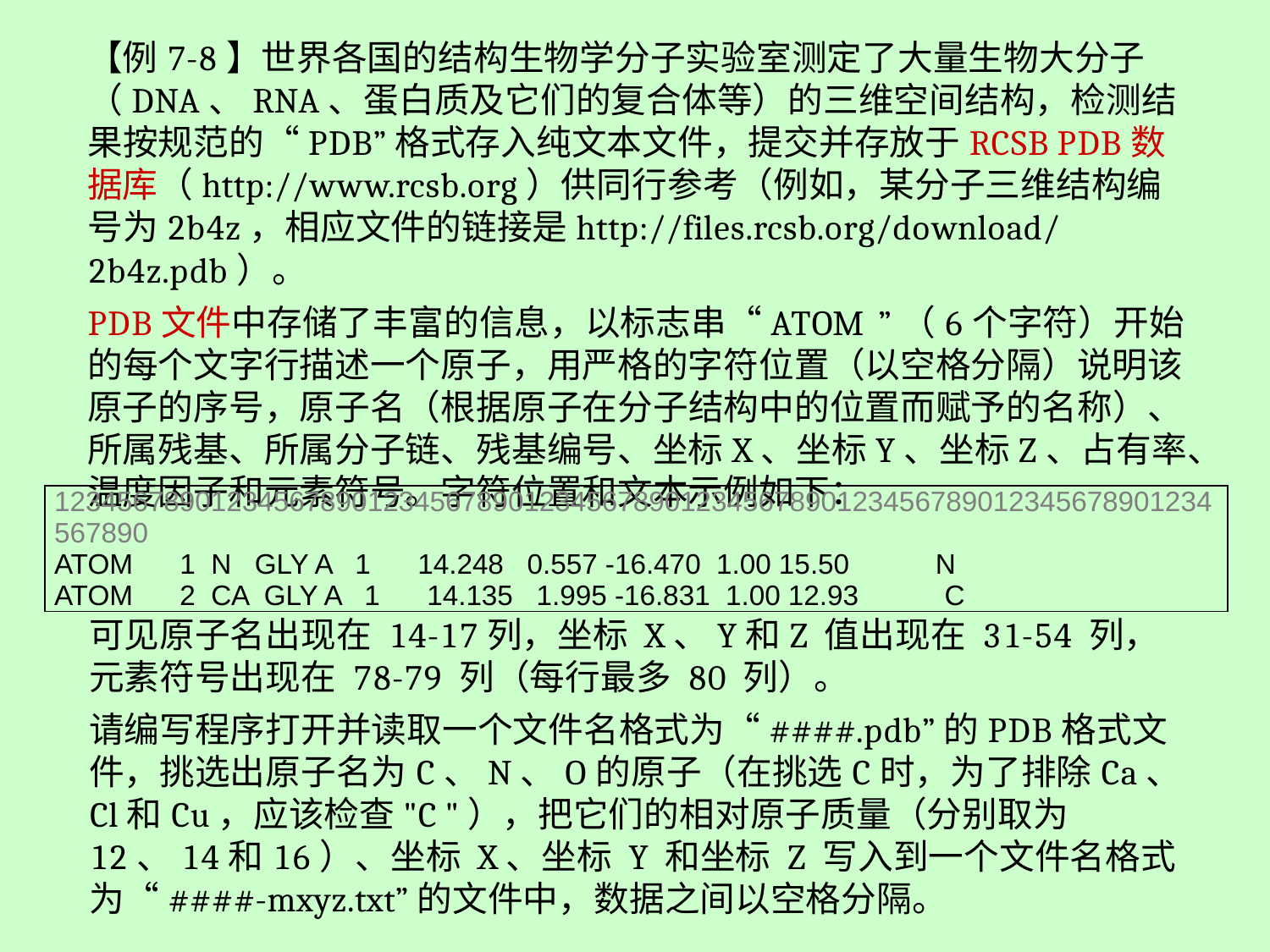

【例7-8】世界各国的结构生物学分子实验室测定了大量生物大分子（DNA、RNA、蛋白质及它们的复合体等）的三维空间结构，检测结果按规范的“PDB”格式存入纯文本文件，提交并存放于RCSB PDB数据库（http://www.rcsb.org）供同行参考（例如，某分子三维结构编号为2b4z，相应文件的链接是http://files.rcsb.org/download/2b4z.pdb）。
PDB文件中存储了丰富的信息，以标志串“ATOM  ”（6个字符）开始的每个文字行描述一个原子，用严格的字符位置（以空格分隔）说明该原子的序号，原子名（根据原子在分子结构中的位置而赋予的名称）、所属残基、所属分子链、残基编号、坐标X、坐标Y、坐标Z、占有率、温度因子和元素符号。字符位置和文本示例如下：
| 12345678901234567890123456789012345678901234567890123456789012345678901234567890 ATOM 1 N GLY A 1 14.248 0.557 -16.470 1.00 15.50 N ATOM 2 CA GLY A 1 14.135 1.995 -16.831 1.00 12.93 C |
| --- |
可见原子名出现在 14-17列，坐标 X、Y和Z 值出现在 31-54 列，元素符号出现在 78-79 列（每行最多 80 列）。
请编写程序打开并读取一个文件名格式为“####.pdb”的PDB格式文件，挑选出原子名为C、N、O的原子（在挑选C时，为了排除Ca、Cl和Cu，应该检查"C "），把它们的相对原子质量（分别取为12、14和16）、坐标 X、坐标 Y 和坐标 Z 写入到一个文件名格式为“####-mxyz.txt”的文件中，数据之间以空格分隔。
75